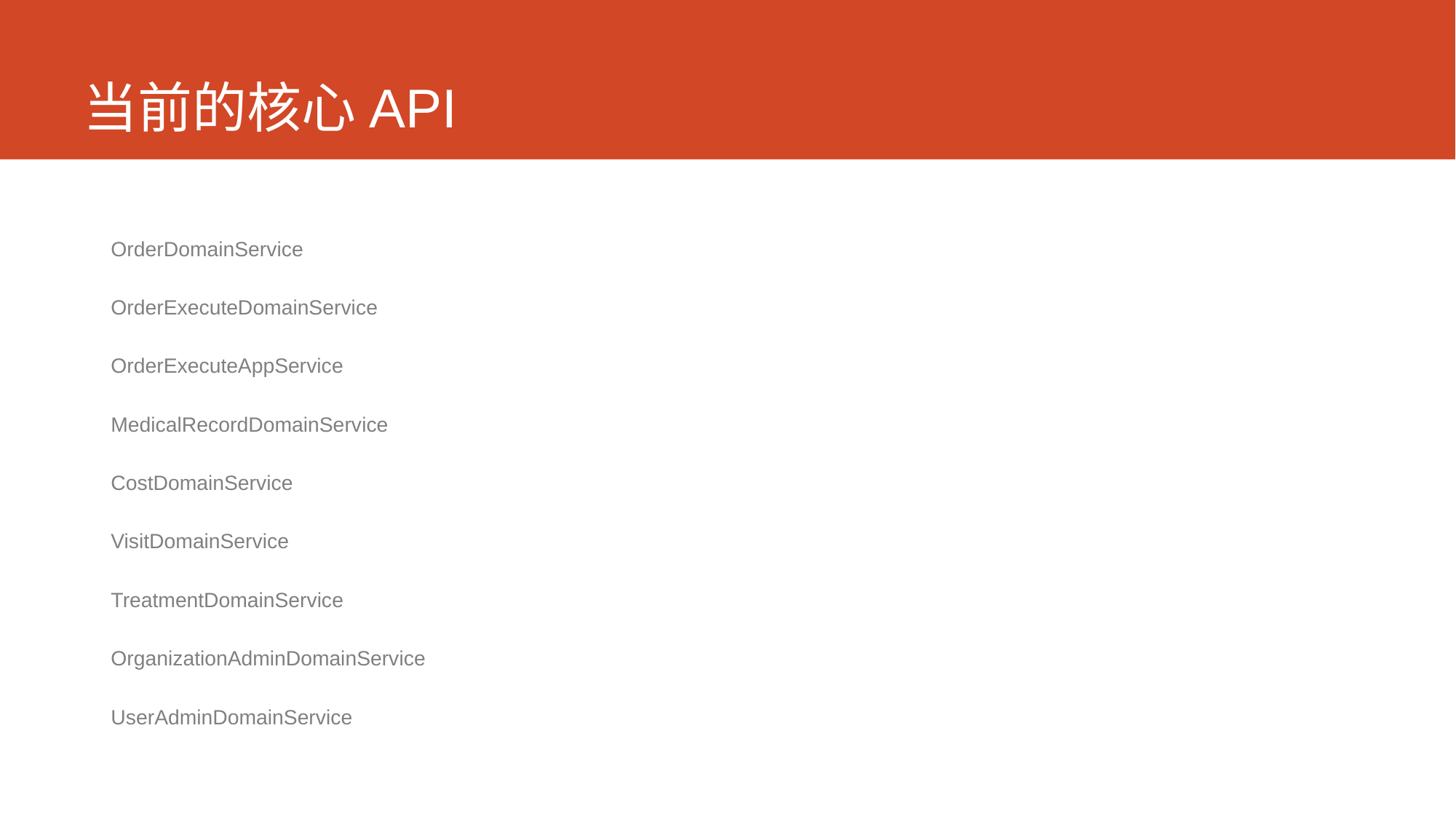

# 当前的核心API
OrderDomainService
OrderExecuteDomainService
OrderExecuteAppService
MedicalRecordDomainService
CostDomainService
VisitDomainService
TreatmentDomainService
OrganizationAdminDomainService
UserAdminDomainService